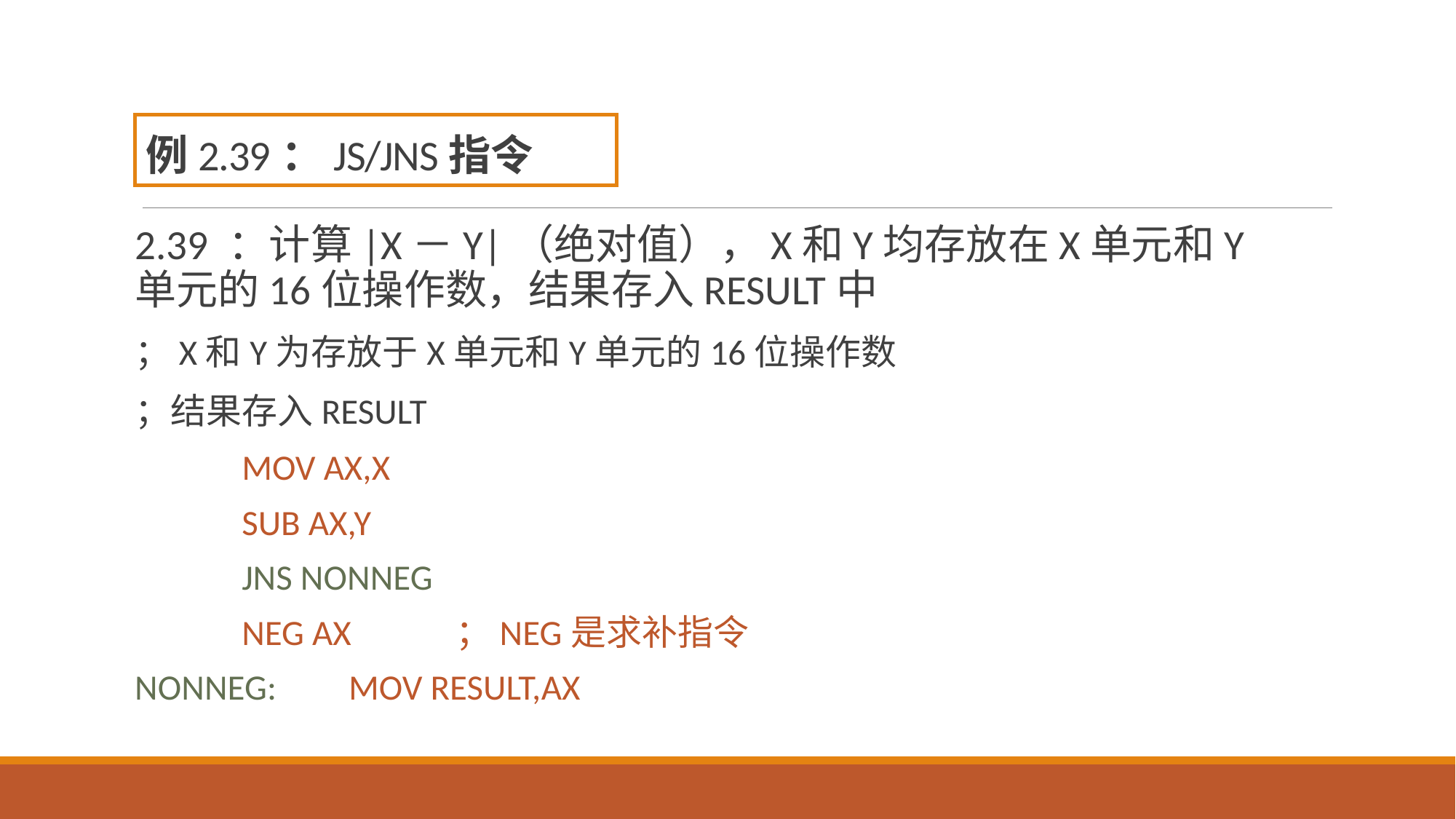

# 例2.39：JS/JNS指令
2.39 ：计算|X－Y|（绝对值），X和Y均存放在X单元和Y单元的16位操作数，结果存入RESULT中
；X和Y为存放于X单元和Y单元的16位操作数
；结果存入RESULT
	MOV AX,X
	SUB AX,Y
	JNS NONNEG
	NEG AX	；NEG是求补指令
NONNEG:	MOV RESULT,AX